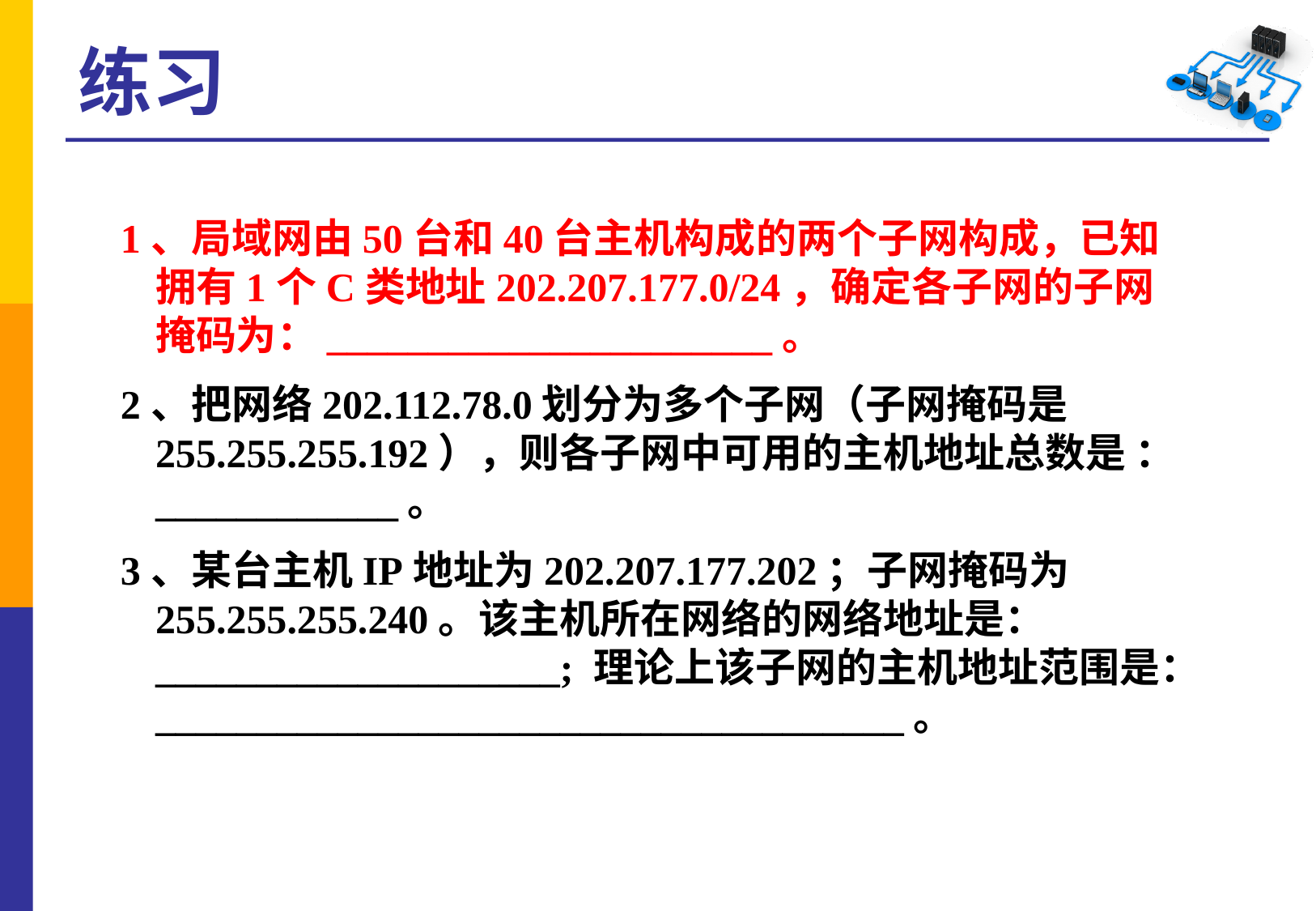

# 练习
1、局域网由50台和40台主机构成的两个子网构成，已知拥有1个C类地址202.207.177.0/24，确定各子网的子网掩码为：______________________。
2、把网络202.112.78.0划分为多个子网（子网掩码是255.255.255.192），则各子网中可用的主机地址总数是 ：____________。
3、某台主机IP地址为202.207.177.202；子网掩码为255.255.255.240。该主机所在网络的网络地址是：____________________; 理论上该子网的主机地址范围是：_____________________________________。